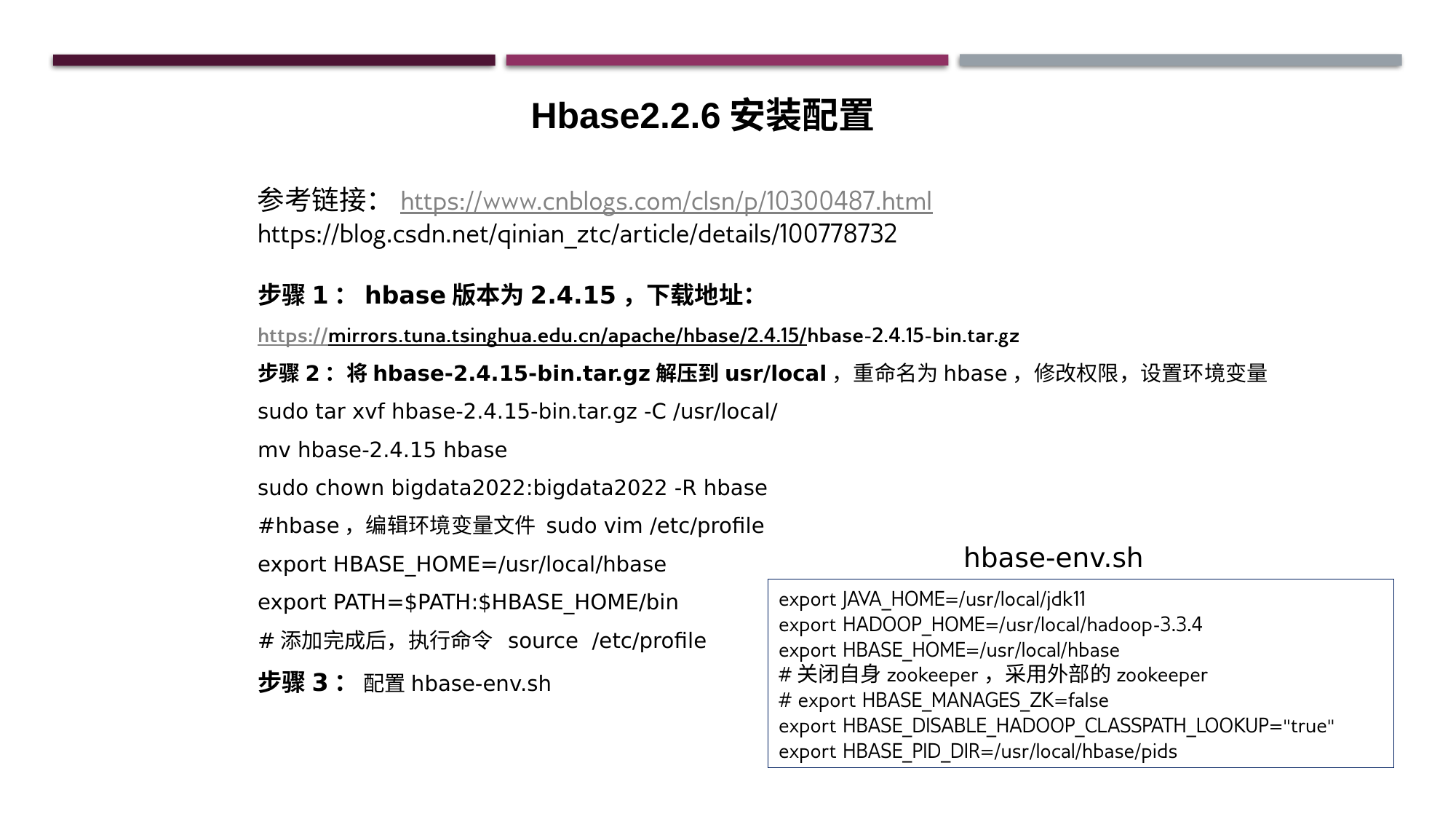

Hbase2.2.6安装配置
参考链接：https://www.cnblogs.com/clsn/p/10300487.html
https://blog.csdn.net/qinian_ztc/article/details/100778732

步骤1：hbase版本为2.4.15，下载地址：
https://mirrors.tuna.tsinghua.edu.cn/apache/hbase/2.4.15/hbase-2.4.15-bin.tar.gz
步骤2：将hbase-2.4.15-bin.tar.gz解压到usr/local，重命名为hbase，修改权限，设置环境变量
sudo tar xvf hbase-2.4.15-bin.tar.gz -C /usr/local/
mv hbase-2.4.15 hbase
sudo chown bigdata2022:bigdata2022 -R hbase
#hbase，编辑环境变量文件 sudo vim /etc/profile
export HBASE_HOME=/usr/local/hbase
export PATH=$PATH:$HBASE_HOME/bin
#添加完成后，执行命令  source  /etc/profile
步骤3： 配置hbase-env.sh
hbase-env.sh
export JAVA_HOME=/usr/local/jdk11
export HADOOP_HOME=/usr/local/hadoop-3.3.4
export HBASE_HOME=/usr/local/hbase
#关闭自身zookeeper，采用外部的zookeeper
# export HBASE_MANAGES_ZK=false
export HBASE_DISABLE_HADOOP_CLASSPATH_LOOKUP="true"
export HBASE_PID_DIR=/usr/local/hbase/pids